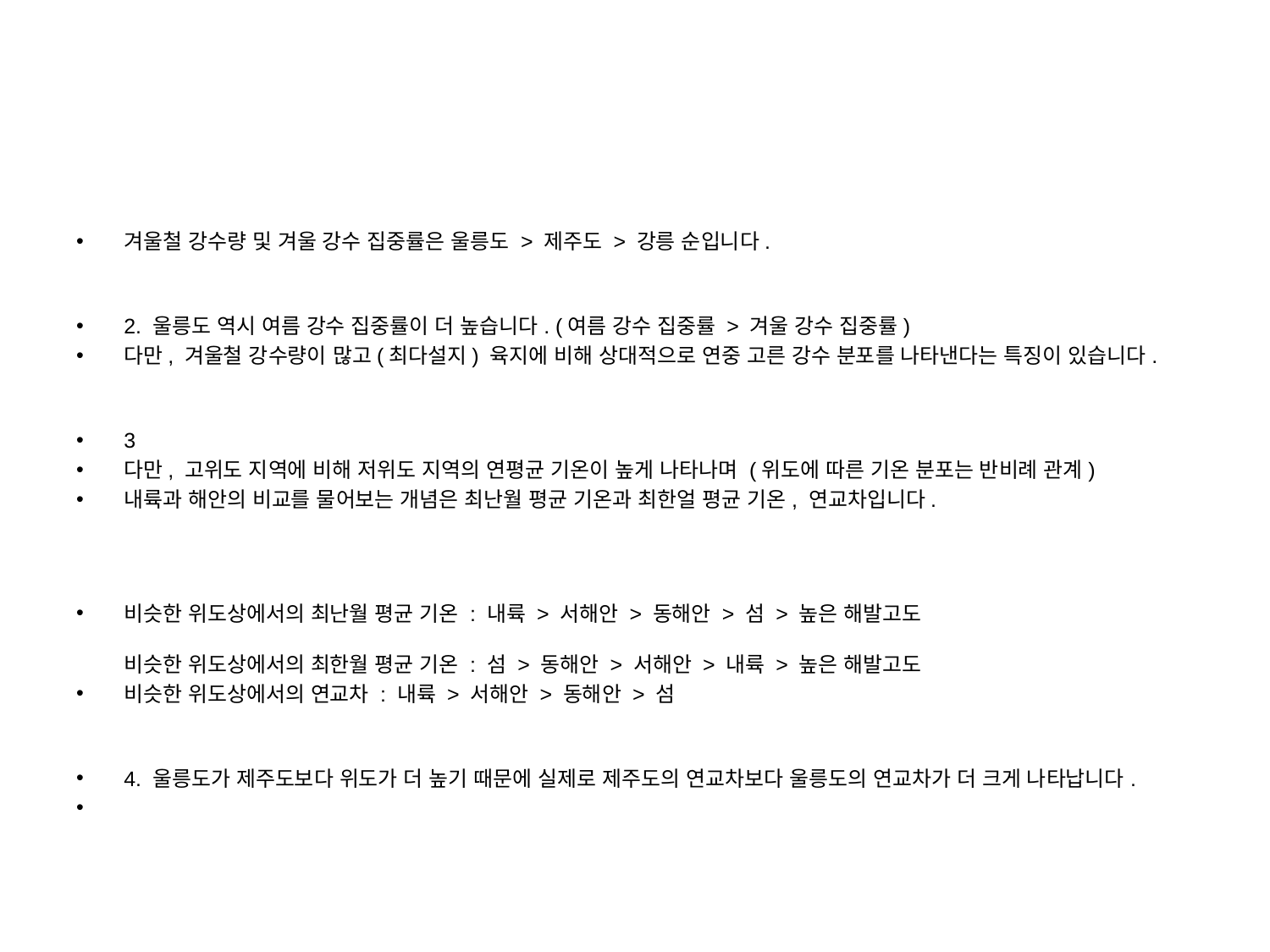

#
겨울철 강수량 및 겨울 강수 집중률은 울릉도 > 제주도 > 강릉 순입니다.

2. 울릉도 역시 여름 강수 집중률이 더 높습니다. (여름 강수 집중률 > 겨울 강수 집중률)
다만, 겨울철 강수량이 많고(최다설지) 육지에 비해 상대적으로 연중 고른 강수 분포를 나타낸다는 특징이 있습니다.

3
다만, 고위도 지역에 비해 저위도 지역의 연평균 기온이 높게 나타나며 (위도에 따른 기온 분포는 반비례 관계)
내륙과 해안의 비교를 물어보는 개념은 최난월 평균 기온과 최한얼 평균 기온, 연교차입니다.

비슷한 위도상에서의 최난월 평균 기온 : 내륙 > 서해안 > 동해안 > 섬 > 높은 해발고도
비슷한 위도상에서의 최한월 평균 기온 : 섬 > 동해안 > 서해안 > 내륙 > 높은 해발고도
비슷한 위도상에서의 연교차 : 내륙 > 서해안 > 동해안 > 섬

4. 울릉도가 제주도보다 위도가 더 높기 때문에 실제로 제주도의 연교차보다 울릉도의 연교차가 더 크게 나타납니다.